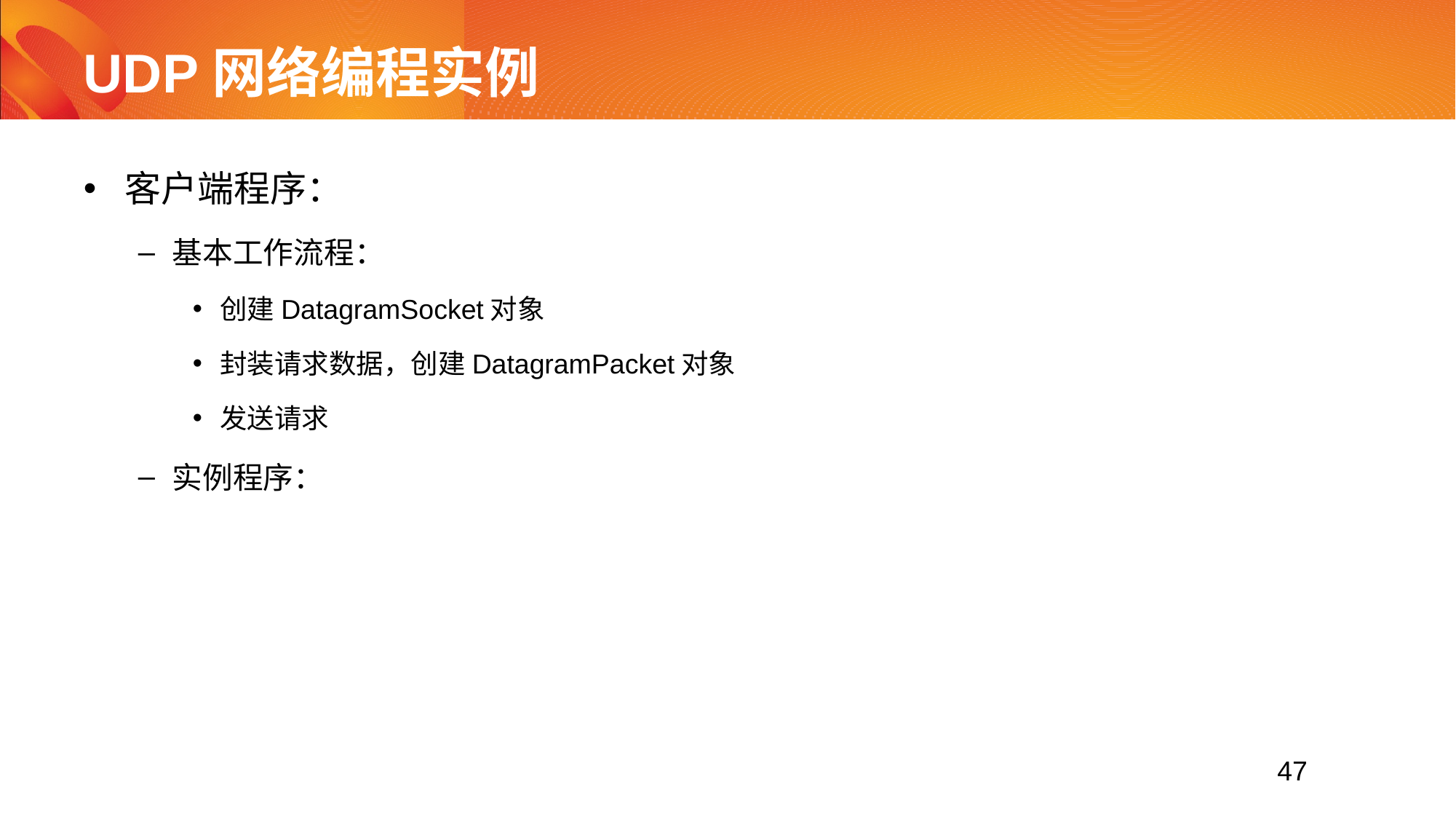

# UDP网络编程实例
客户端程序：
基本工作流程：
创建DatagramSocket对象
封装请求数据，创建DatagramPacket对象
发送请求
实例程序：